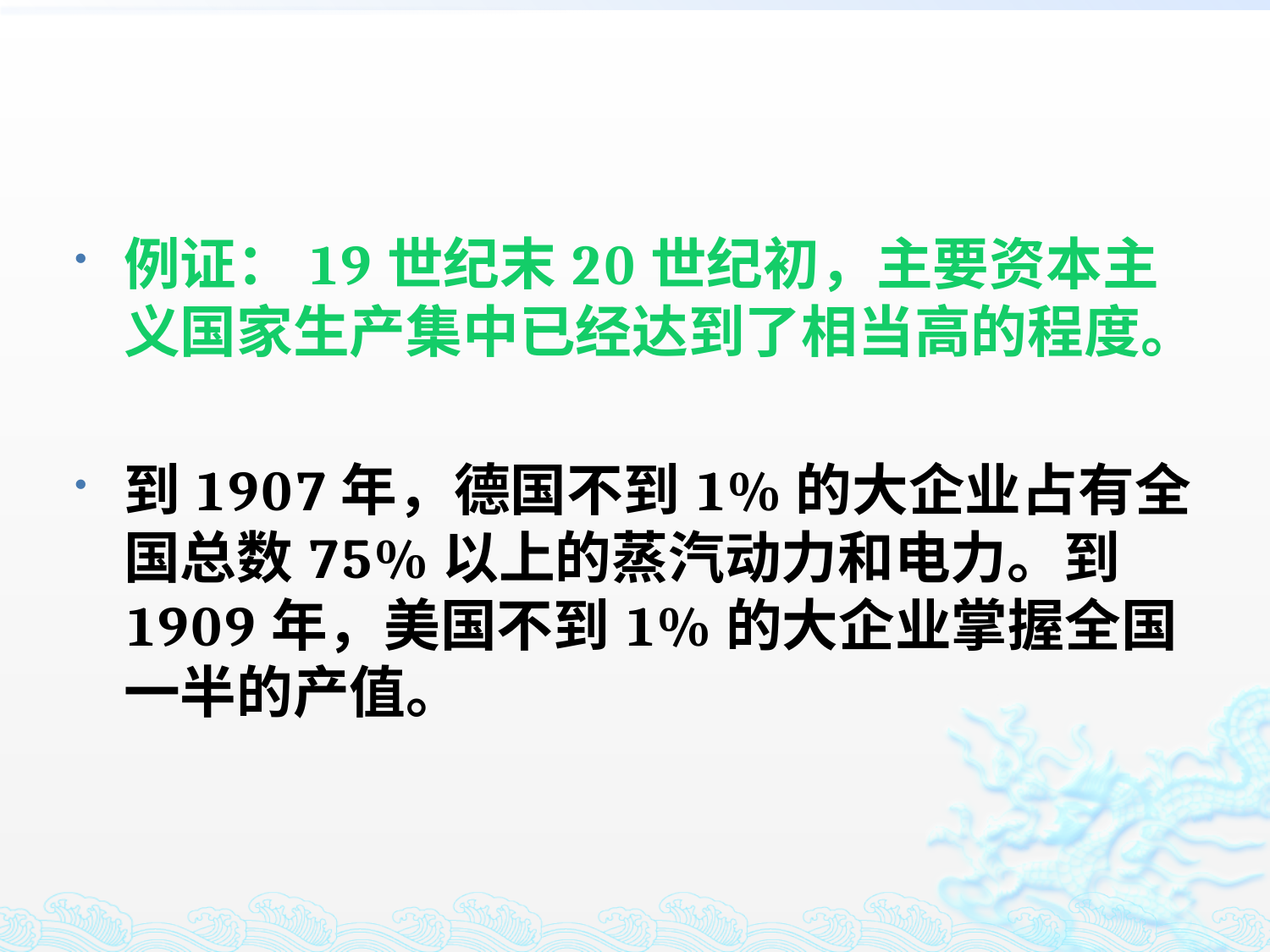

例证：19世纪末20世纪初，主要资本主义国家生产集中已经达到了相当高的程度。

到1907年，德国不到1%的大企业占有全国总数75%以上的蒸汽动力和电力。到1909年，美国不到1%的大企业掌握全国一半的产值。